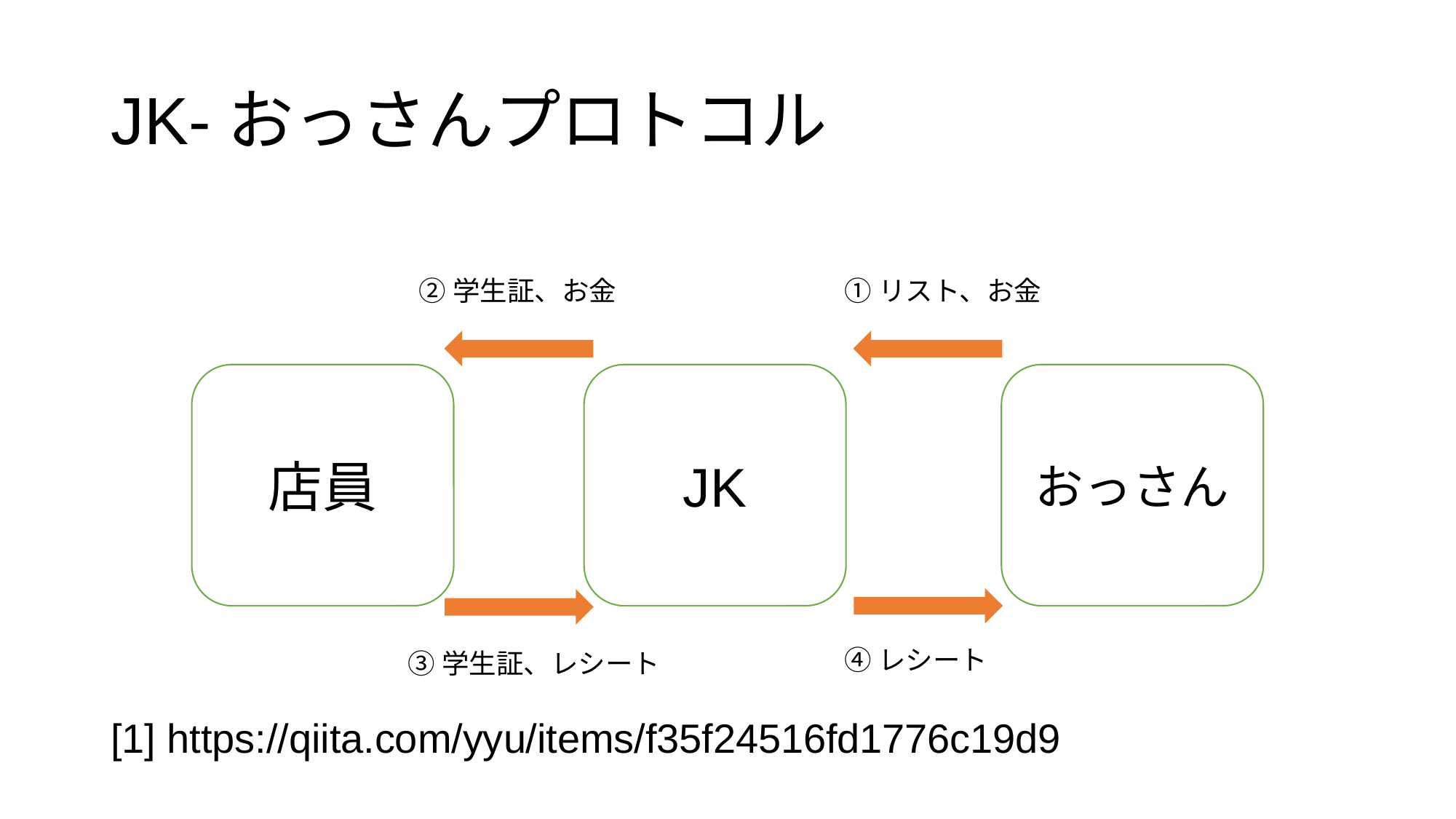

# JK-おっさんプロトコル

[1] https://qiita.com/yyu/items/f35f24516fd1776c19d9
②学生証、お金
①リスト、お金

おっさん
店員
JK

④レシート
③学生証、レシート